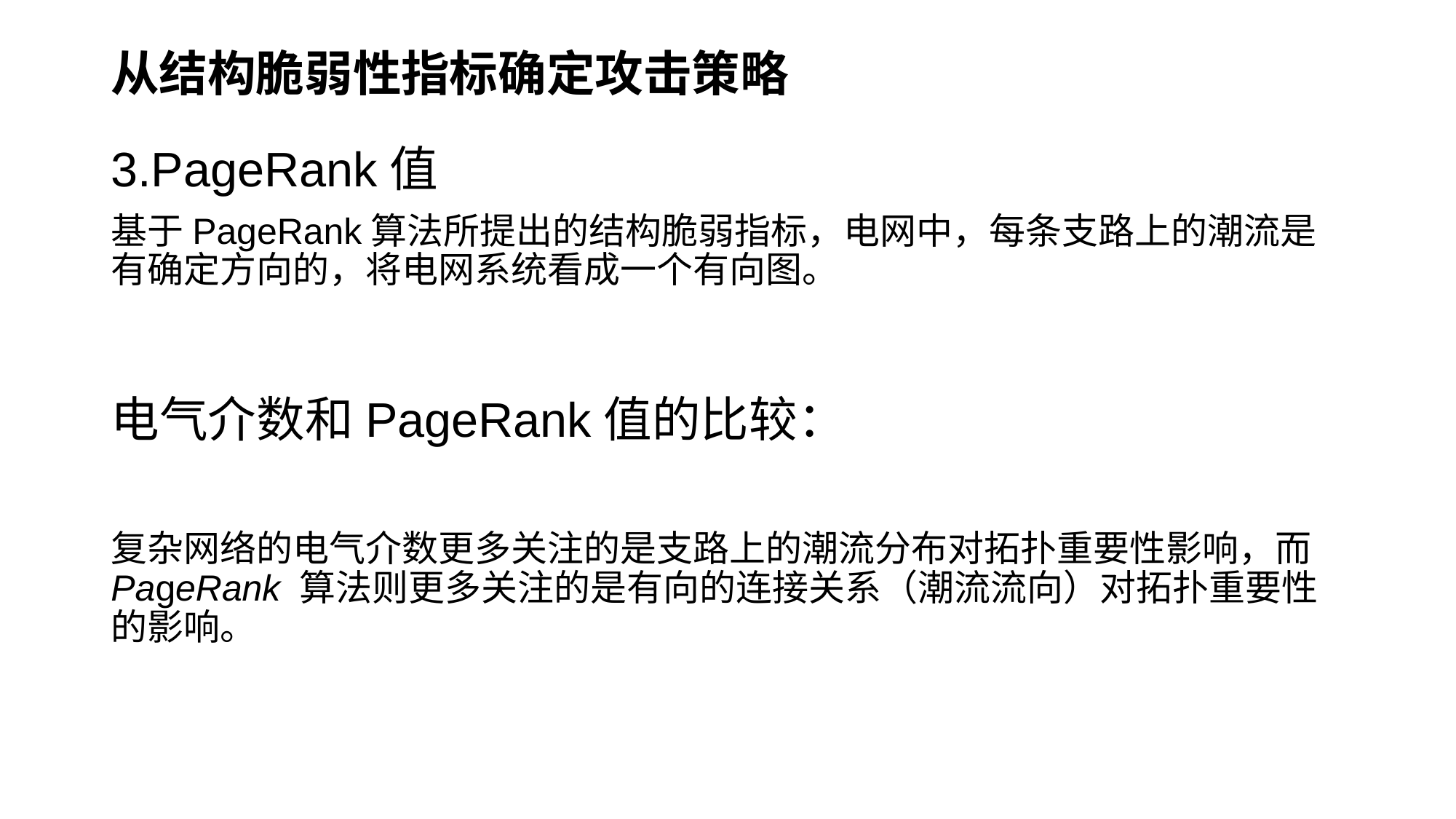

# 从结构脆弱性指标确定攻击策略
3.PageRank值
基于PageRank算法所提出的结构脆弱指标，电网中，每条支路上的潮流是有确定方向的，将电网系统看成一个有向图。

电气介数和PageRank值的比较：

复杂网络的电气介数更多关注的是支路上的潮流分布对拓扑重要性影响，而PageRank 算法则更多关注的是有向的连接关系（潮流流向）对拓扑重要性的影响。